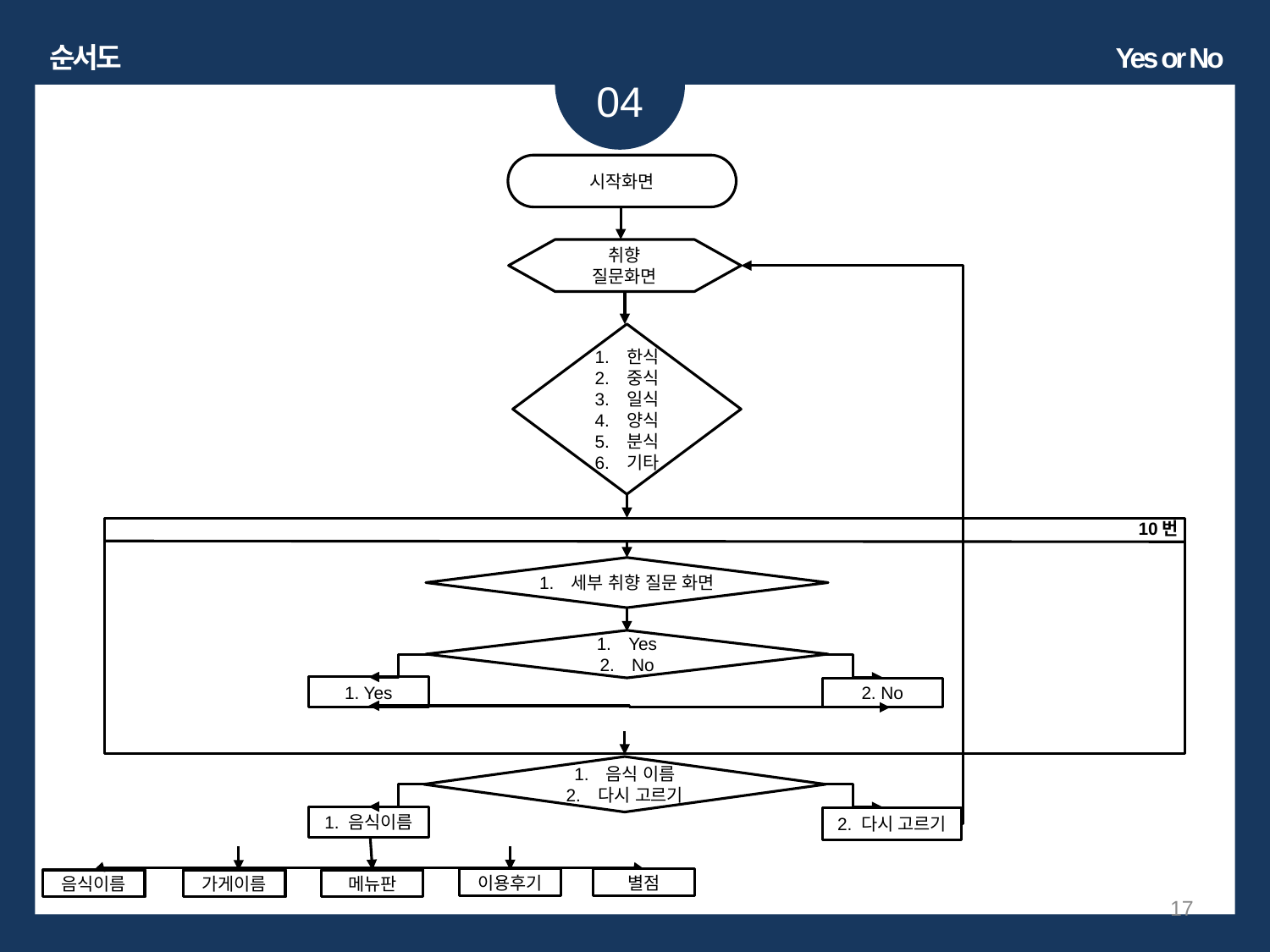

순서도
Yes or No
04

시작화면
취향
질문화면
한식
중식
일식
양식
분식
기타
10번

세부 취향 질문 화면
Yes
No
1. Yes
2. No
음식 이름
다시 고르기
1. 음식이름
2. 다시 고르기
이용후기
별점
음식이름
가게이름
메뉴판
17